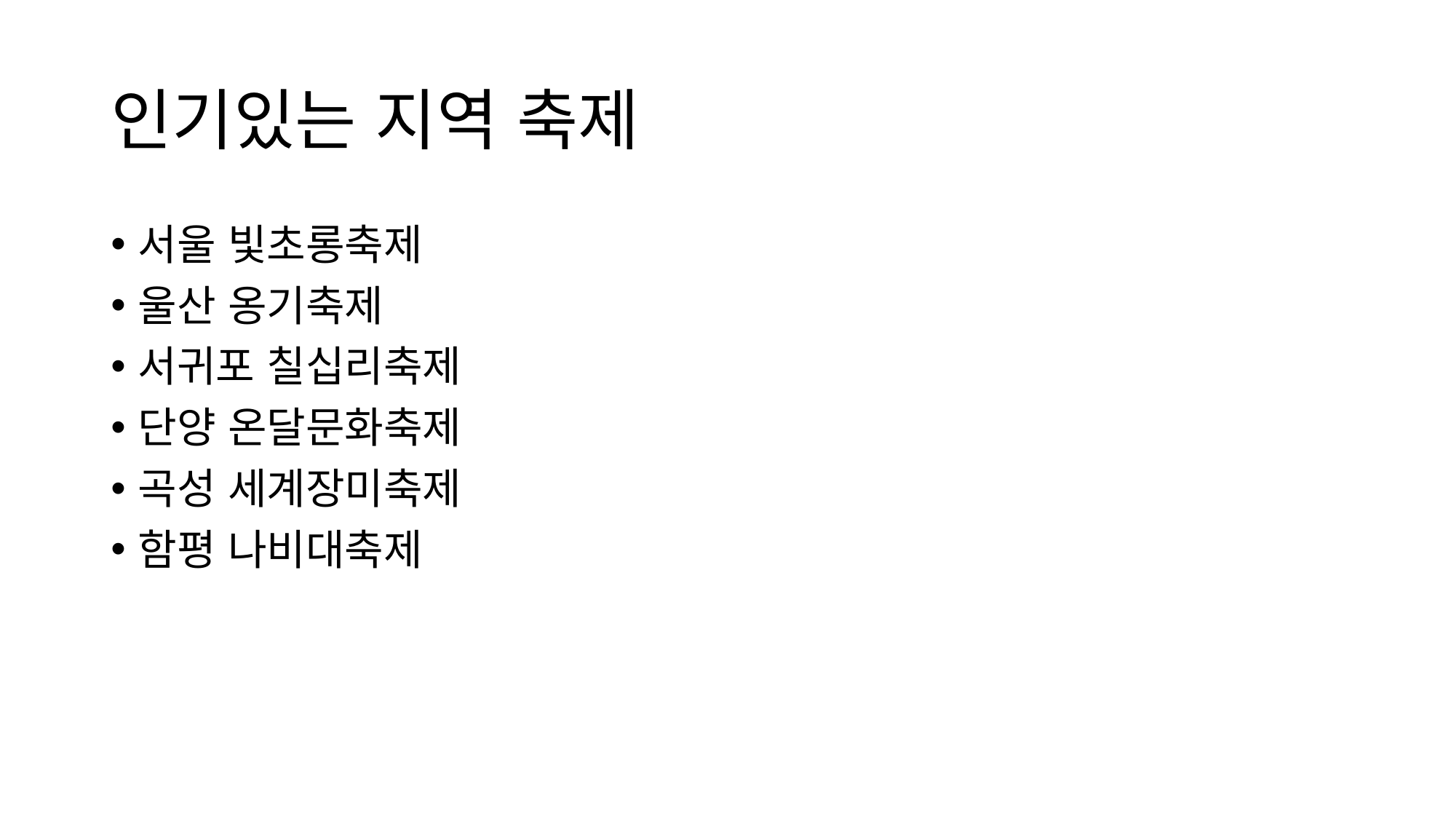

# 인기있는 지역 축제
서울 빛초롱축제
울산 옹기축제
서귀포 칠십리축제
단양 온달문화축제
곡성 세계장미축제
함평 나비대축제